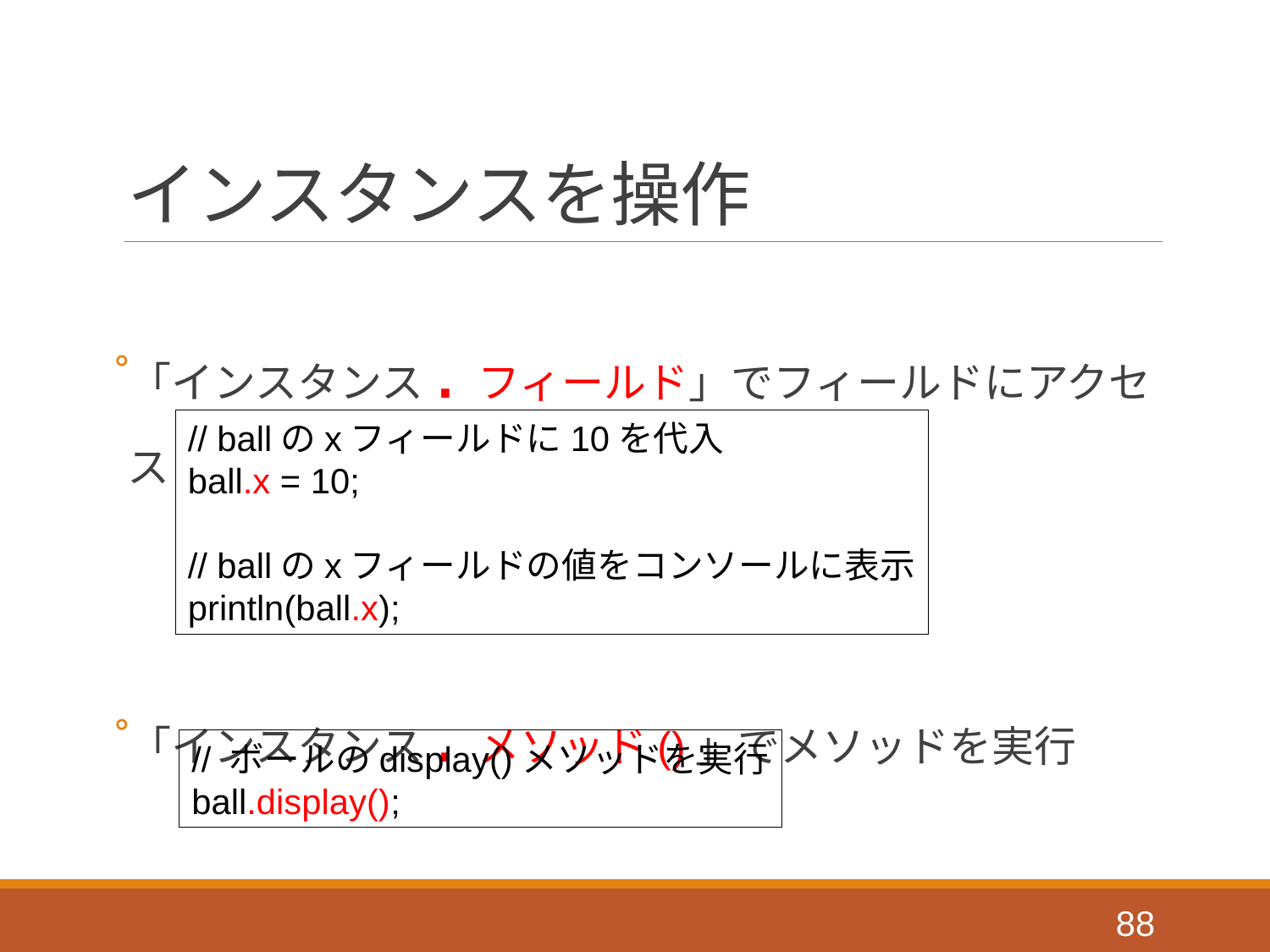

# インスタンスを操作
「インスタンス.フィールド」でフィールドにアクセス

「インスタンス.メソッド()」でメソッドを実行
// ballのxフィールドに10を代入
ball.x = 10;

// ballのxフィールドの値をコンソールに表示
println(ball.x);
// ボールのdisplay()メソッドを実行
ball.display();
88